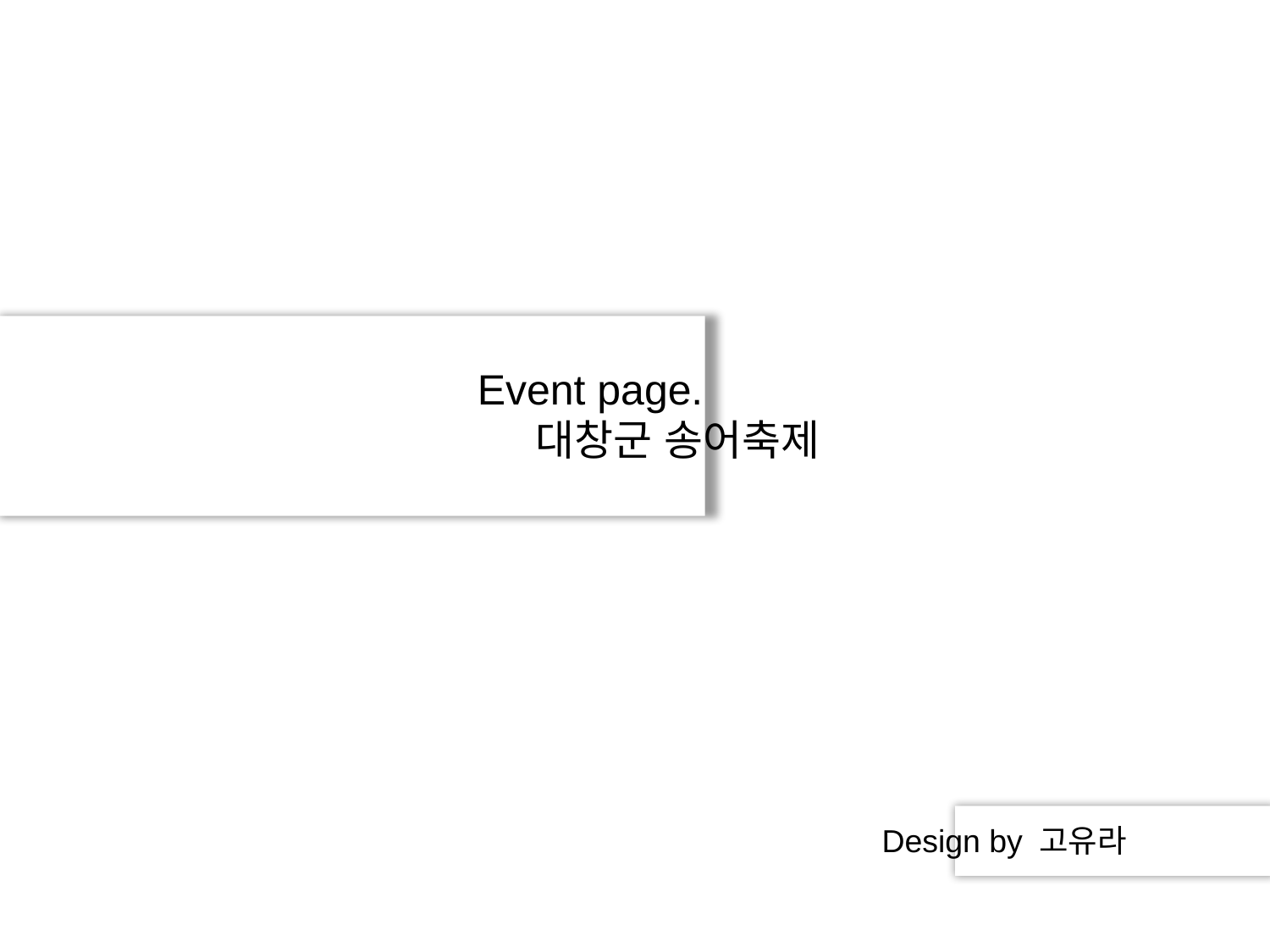

Event page.
     대창군 송어축제

Design by 고유라